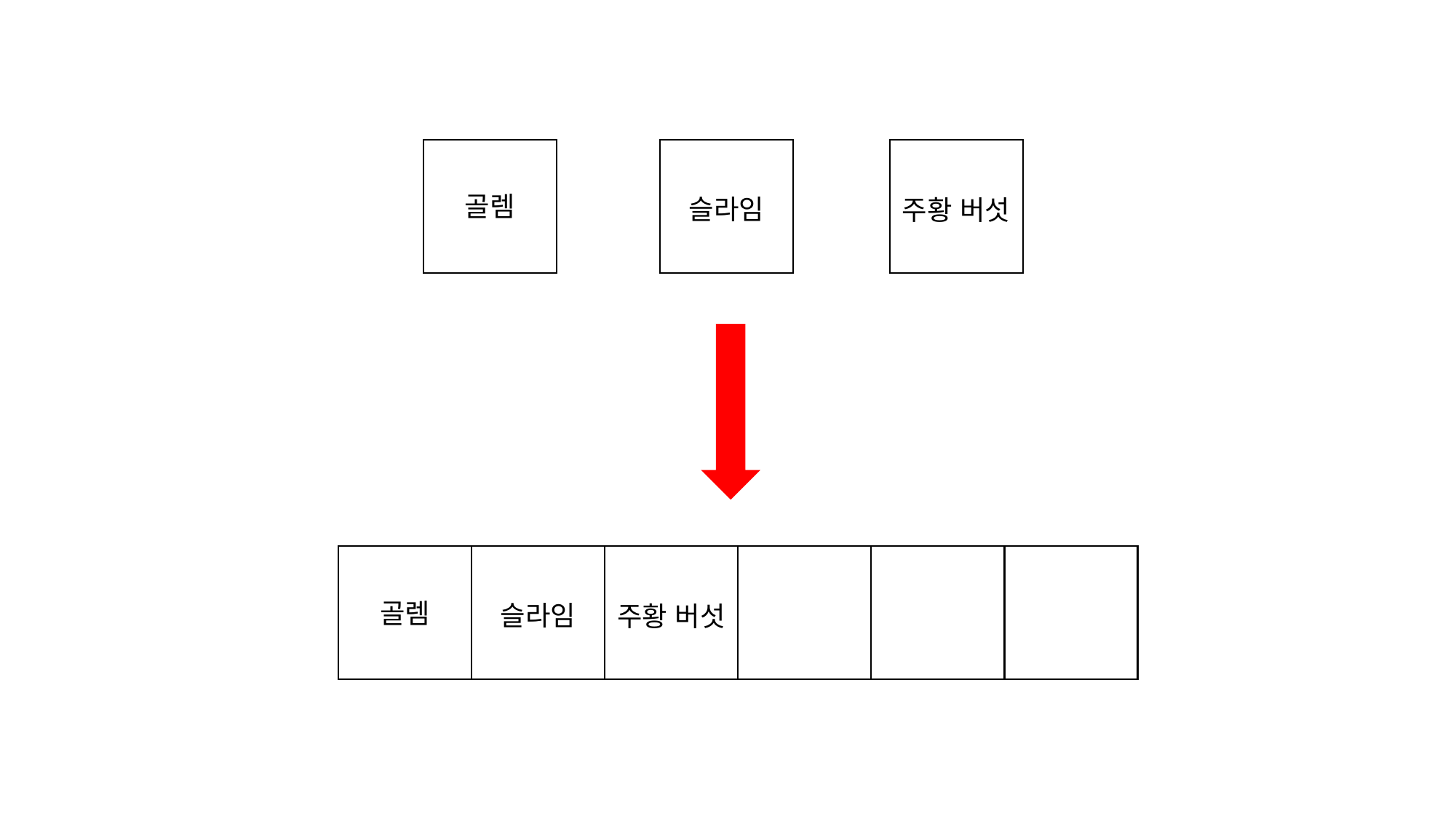

골렘
슬라임
주황 버섯

골렘
슬라임
주황 버섯